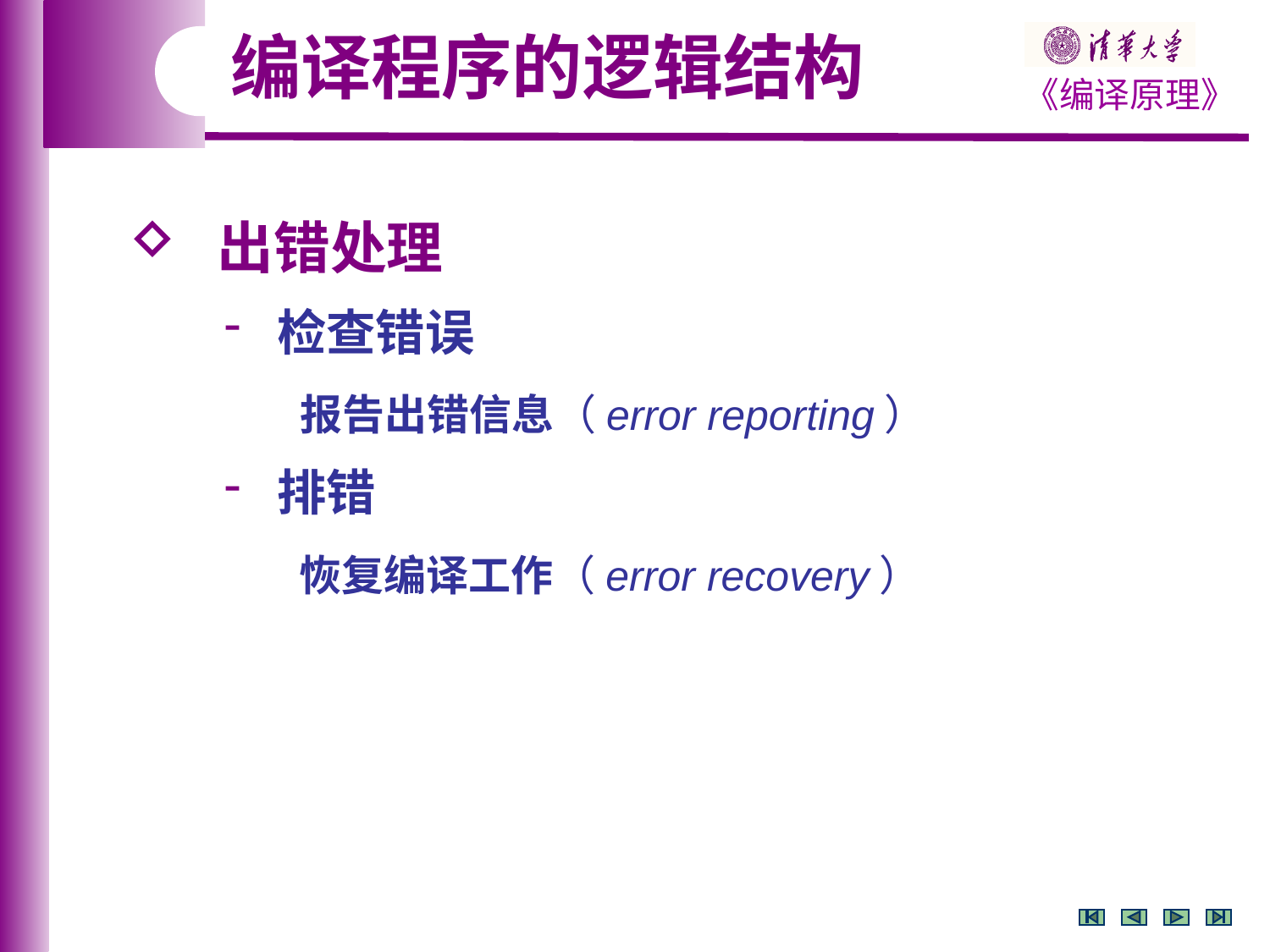

编译程序的逻辑结构

  出错处理

 检查错误

   报告出错信息（error reporting）

 排错

   恢复编译工作（error recovery）